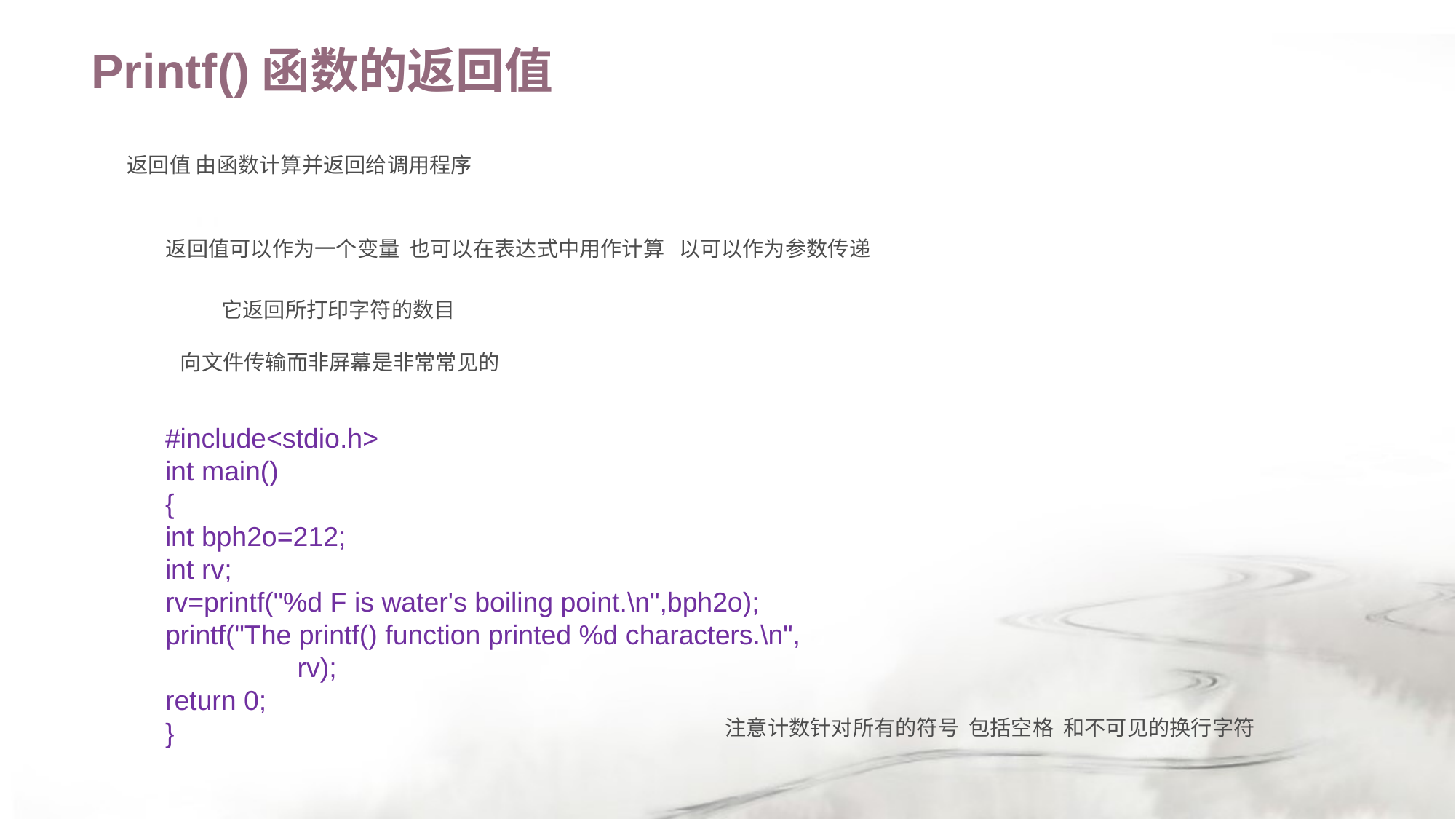

# Printf()函数的返回值
返回值 由函数计算并返回给调用程序
返回值可以作为一个变量  也可以在表达式中用作计算   以可以作为参数传递
它返回所打印字符的数目
向文件传输而非屏幕是非常常见的
#include<stdio.h>
int main()
{
int bph2o=212;
int rv;
rv=printf("%d F is water's boiling point.\n",bph2o);
printf("The printf() function printed %d characters.\n",
	   rv);
return 0;
}

注意计数针对所有的符号  包括空格  和不可见的换行字符